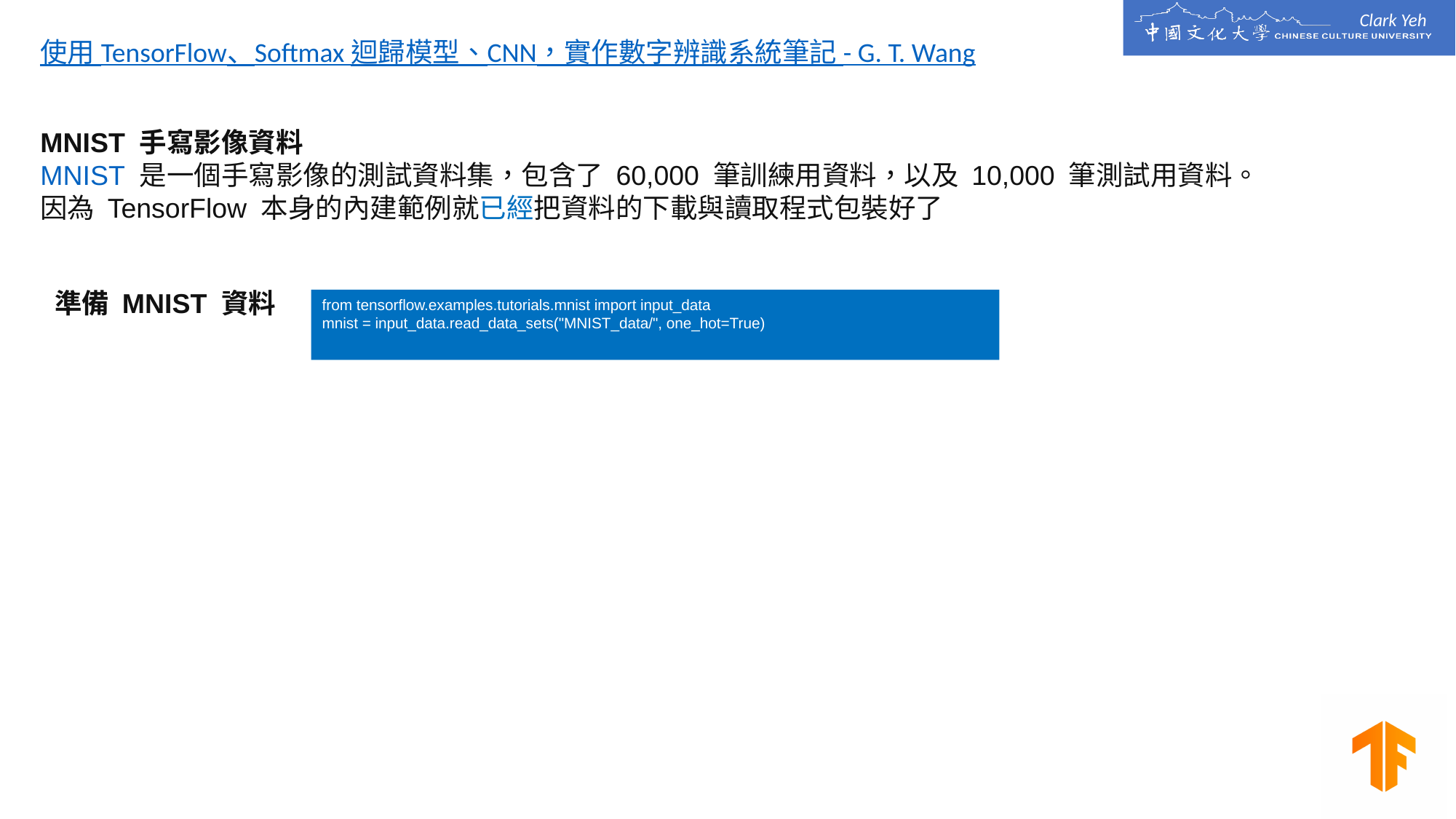

使用 TensorFlow、Softmax 迴歸模型、CNN，實作數字辨識系統筆記 - G. T. Wang
MNIST 手寫影像資料
MNIST 是一個手寫影像的測試資料集，包含了 60,000 筆訓練用資料，以及 10,000 筆測試用資料。
因為 TensorFlow 本身的內建範例就已經把資料的下載與讀取程式包裝好了
準備 MNIST 資料
from tensorflow.examples.tutorials.mnist import input_data
mnist = input_data.read_data_sets("MNIST_data/", one_hot=True)